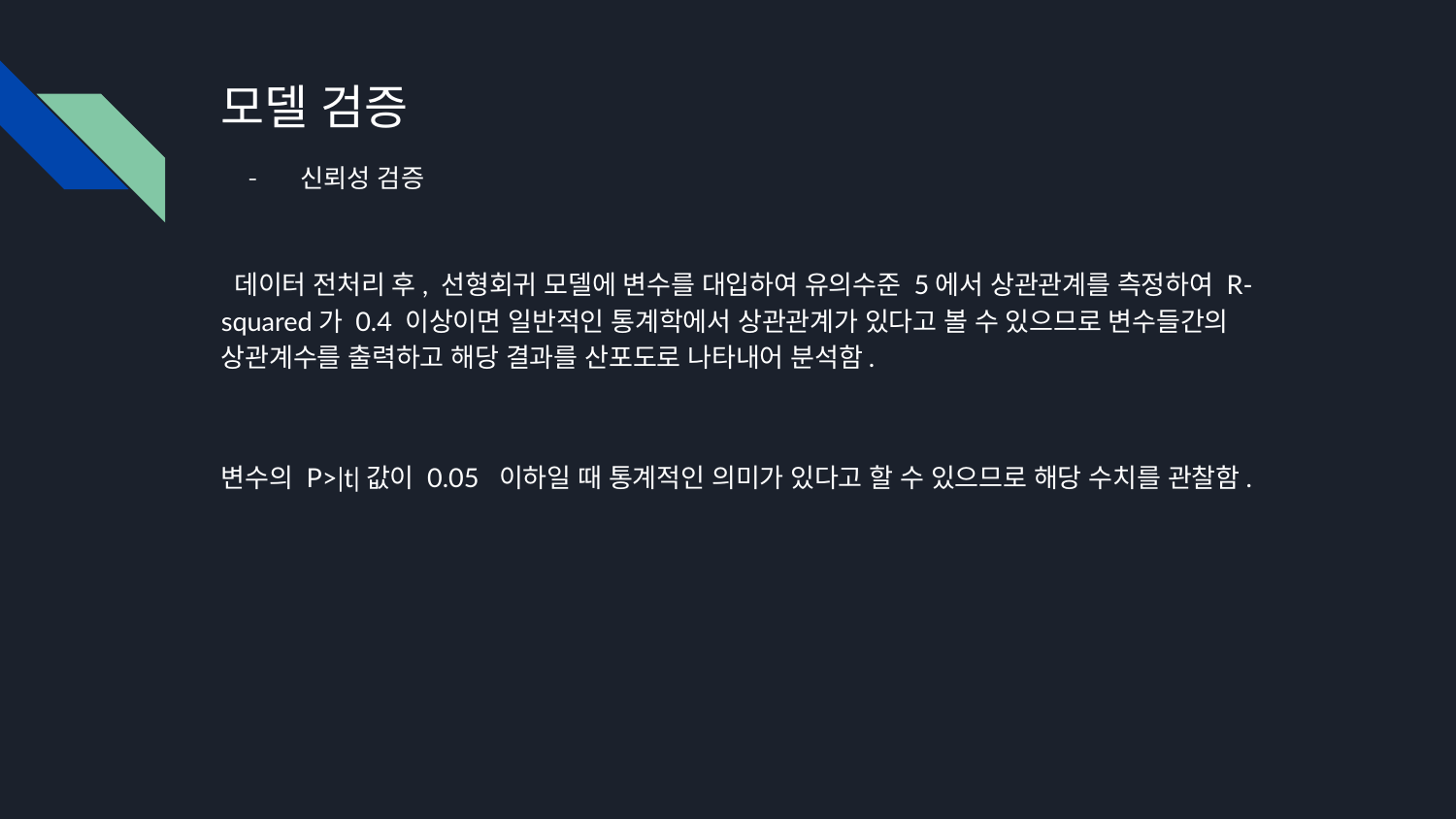

# 모델 검증

신뢰성 검증
 데이터 전처리 후, 선형회귀 모델에 변수를 대입하여 유의수준 5에서 상관관계를 측정하여 R-squared가 0.4 이상이면 일반적인 통계학에서 상관관계가 있다고 볼 수 있으므로 변수들간의 상관계수를 출력하고 해당 결과를 산포도로 나타내어 분석함.

변수의 P>|t|값이 0.05  이하일 때 통계적인 의미가 있다고 할 수 있으므로 해당 수치를 관찰함.